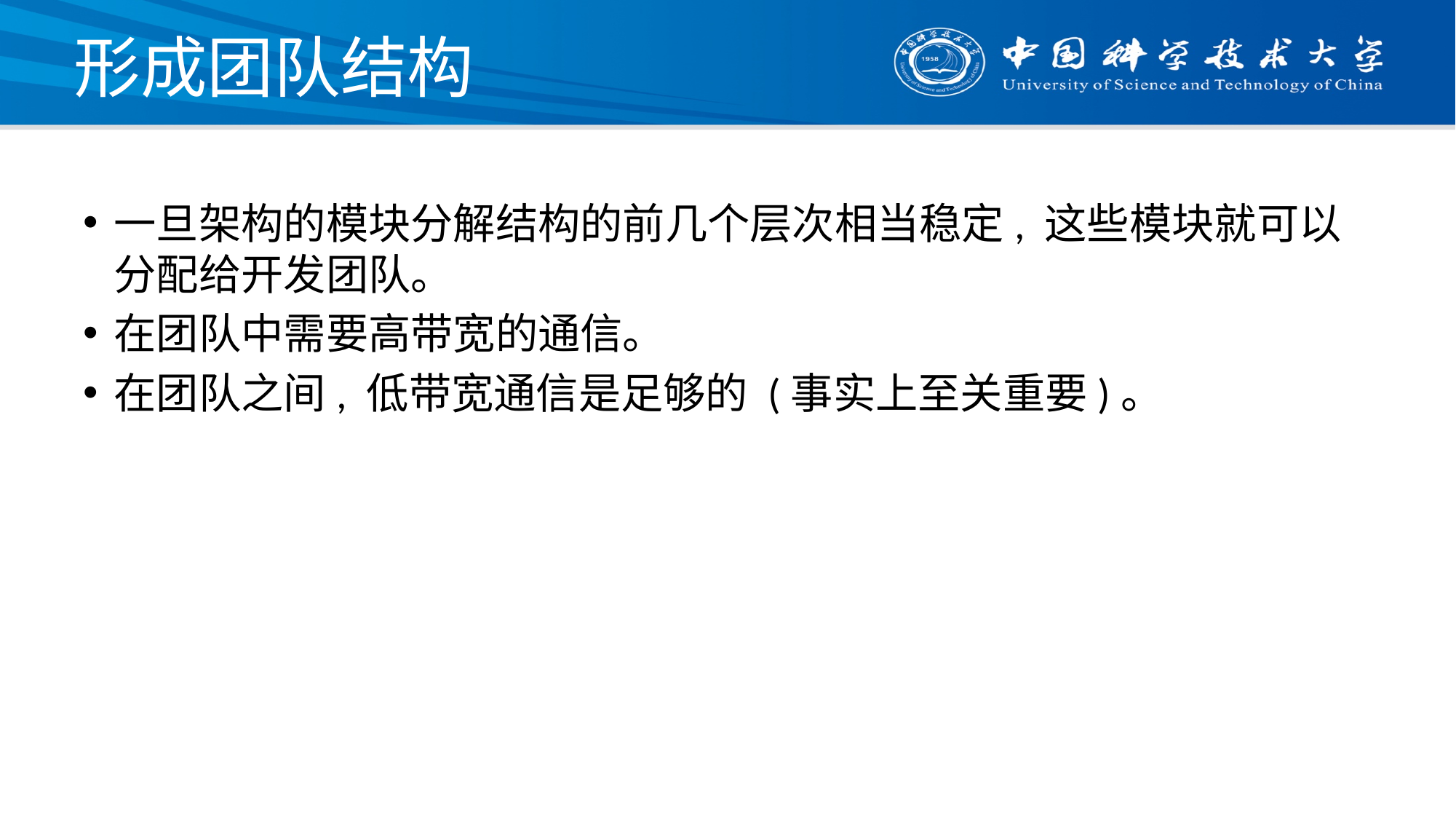

# 形成团队结构
一旦架构的模块分解结构的前几个层次相当稳定, 这些模块就可以分配给开发团队。
在团队中需要高带宽的通信。
在团队之间, 低带宽通信是足够的 (事实上至关重要)。